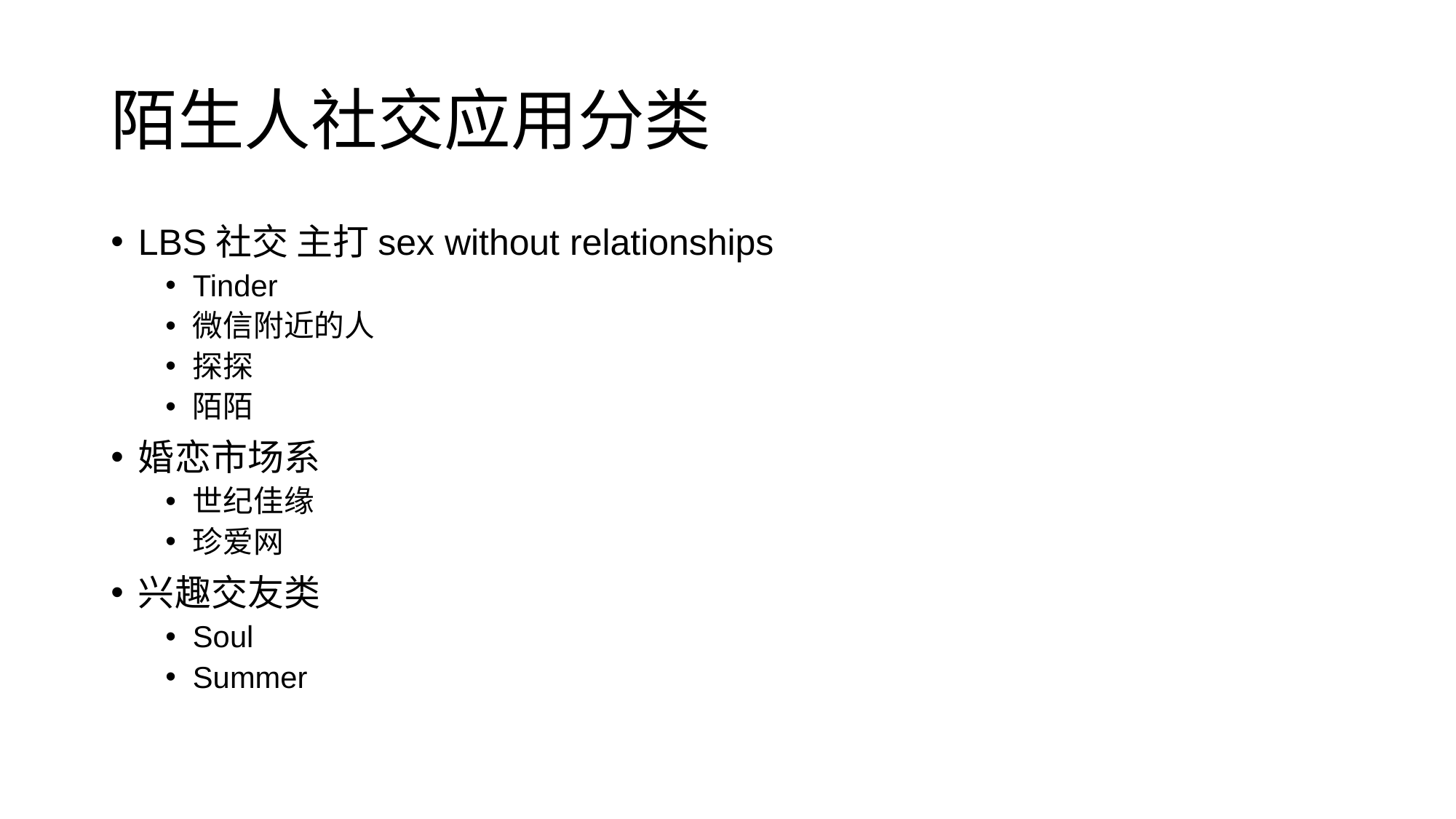

# 陌生人社交应用分类
LBS社交 主打sex without relationships
Tinder
微信附近的人
探探
陌陌
婚恋市场系
世纪佳缘
珍爱网
兴趣交友类
Soul
Summer